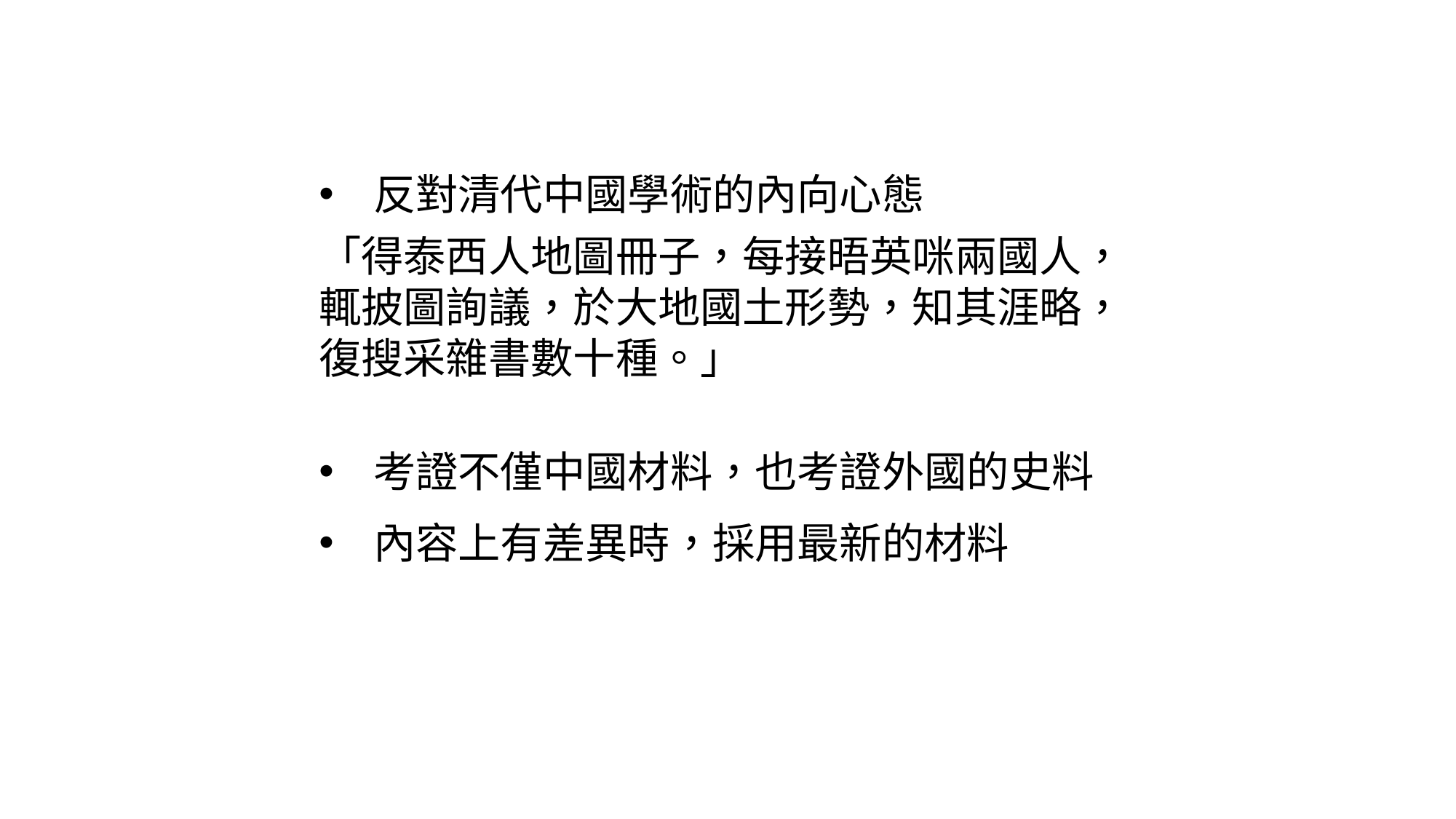

反對清代中國學術的內向心態
「得泰西人地圖冊子，每接晤英咪兩國人，輒披圖詢議，於大地國土形勢，知其涯略，復搜采雜書數十種。」
考證不僅中國材料，也考證外國的史料
內容上有差異時，採用最新的材料